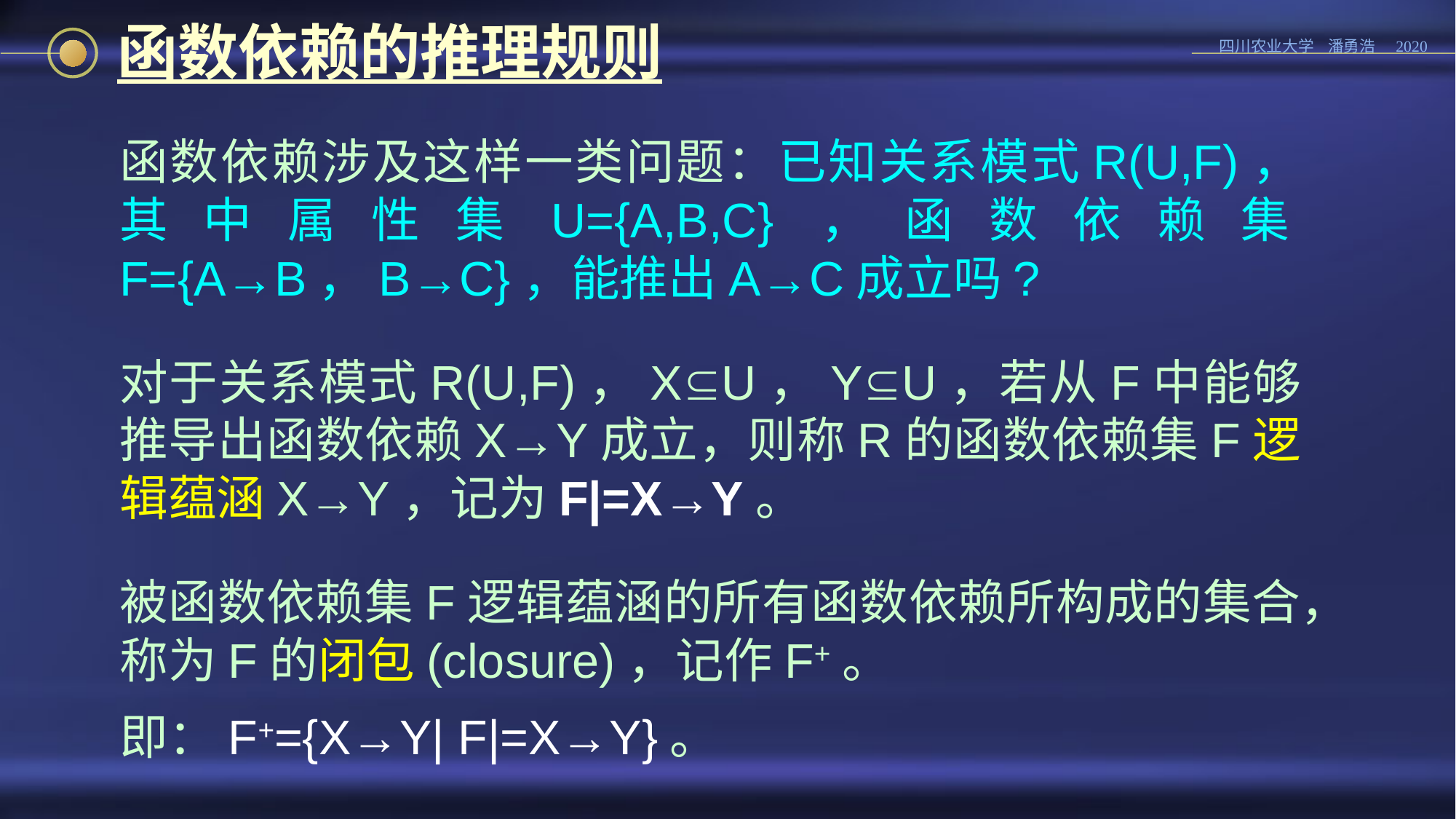

函数依赖的推理规则
函数依赖涉及这样一类问题：已知关系模式R(U,F)，其中属性集U={A,B,C}，函数依赖集F={A→B，B→C}，能推出A→C成立吗?
对于关系模式R(U,F)，X⊆U，Y⊆U，若从F中能够推导出函数依赖X→Y成立，则称R的函数依赖集F逻辑蕴涵X→Y，记为F|=X→Y。
被函数依赖集F逻辑蕴涵的所有函数依赖所构成的集合，称为F的闭包(closure)，记作F+。
即：F+={X→Y| F|=X→Y}。